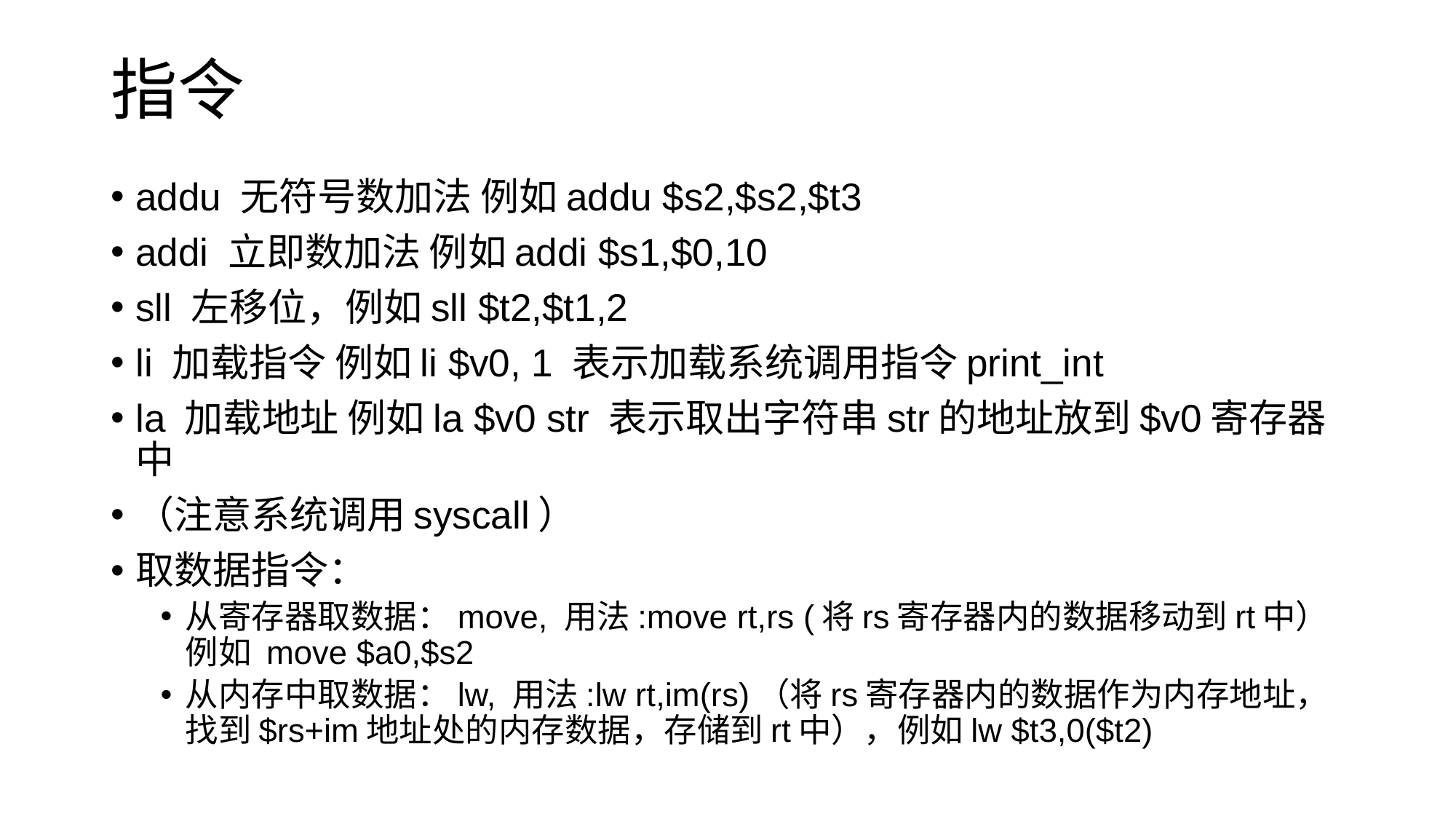

# 指令
addu 无符号数加法 例如addu $s2,$s2,$t3
addi 立即数加法 例如addi $s1,$0,10
sll 左移位，例如sll $t2,$t1,2
li 加载指令 例如li $v0, 1 表示加载系统调用指令print_int
la 加载地址 例如la $v0 str 表示取出字符串str的地址放到$v0寄存器中
（注意系统调用syscall）
取数据指令：
从寄存器取数据：move, 用法:move rt,rs (将rs寄存器内的数据移动到rt中） 例如 move $a0,$s2
从内存中取数据：lw, 用法:lw rt,im(rs)（将rs寄存器内的数据作为内存地址，找到$rs+im地址处的内存数据，存储到rt中），例如lw $t3,0($t2)